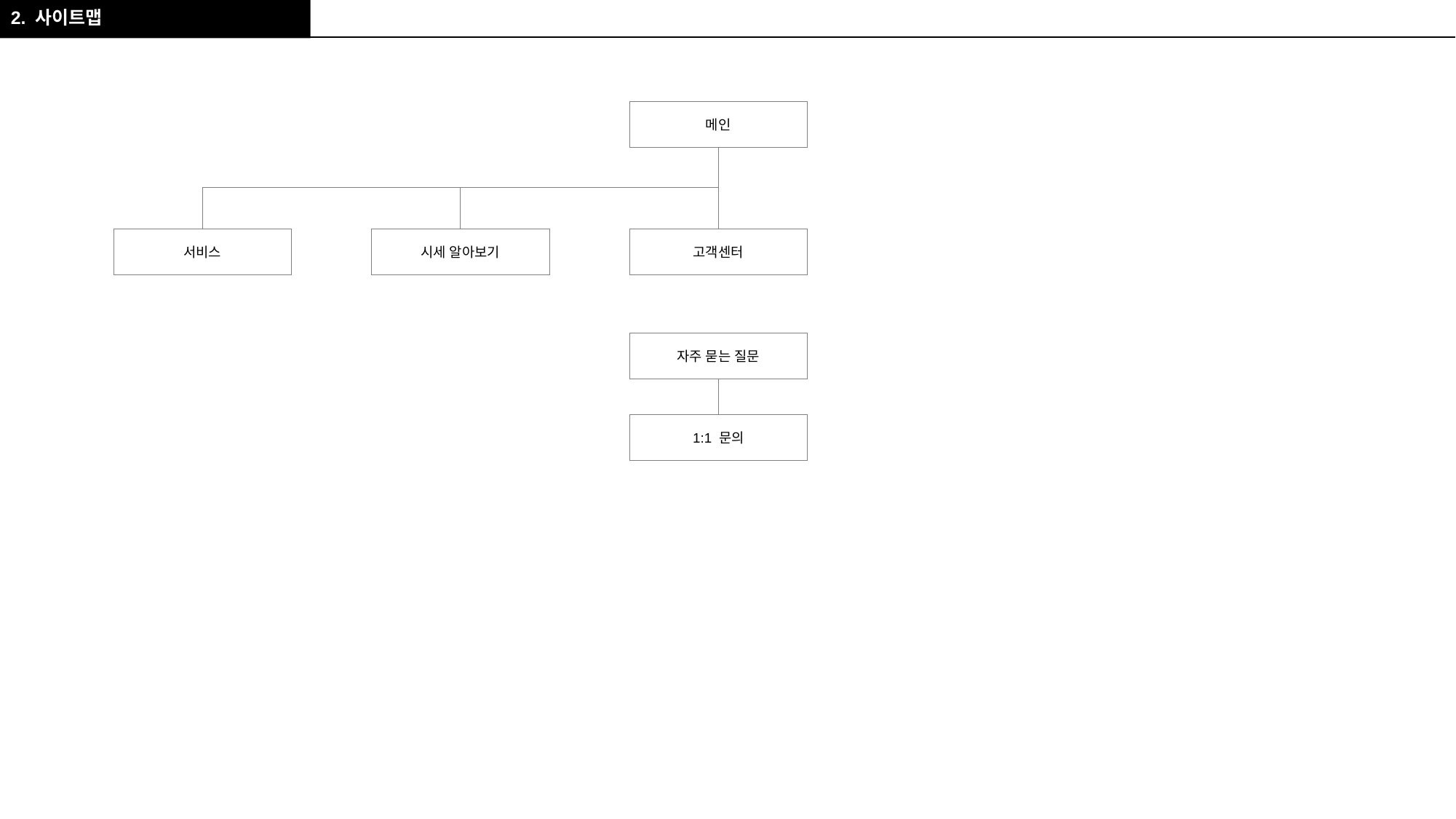

2. 사이트맵
메인
서비스
시세 알아보기
고객센터
자주 묻는 질문
1:1 문의